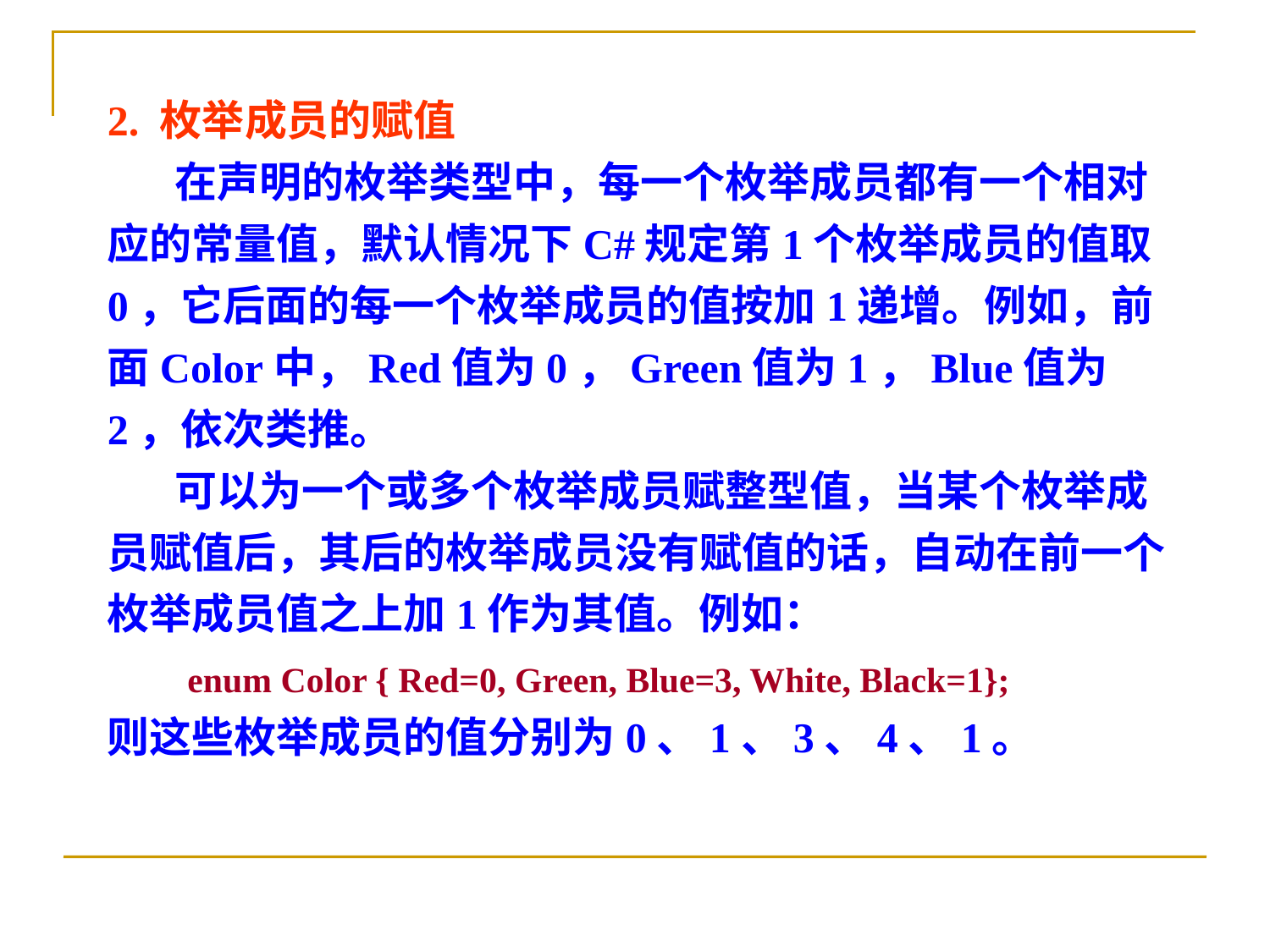

2. 枚举成员的赋值
      在声明的枚举类型中，每一个枚举成员都有一个相对应的常量值，默认情况下C#规定第1个枚举成员的值取0，它后面的每一个枚举成员的值按加1递增。例如，前面Color中，Red值为0，Green值为1，Blue值为2，依次类推。
      可以为一个或多个枚举成员赋整型值，当某个枚举成员赋值后，其后的枚举成员没有赋值的话，自动在前一个枚举成员值之上加1作为其值。例如：
         enum Color { Red=0, Green, Blue=3, White, Black=1};
则这些枚举成员的值分别为0、1、3、4、1。